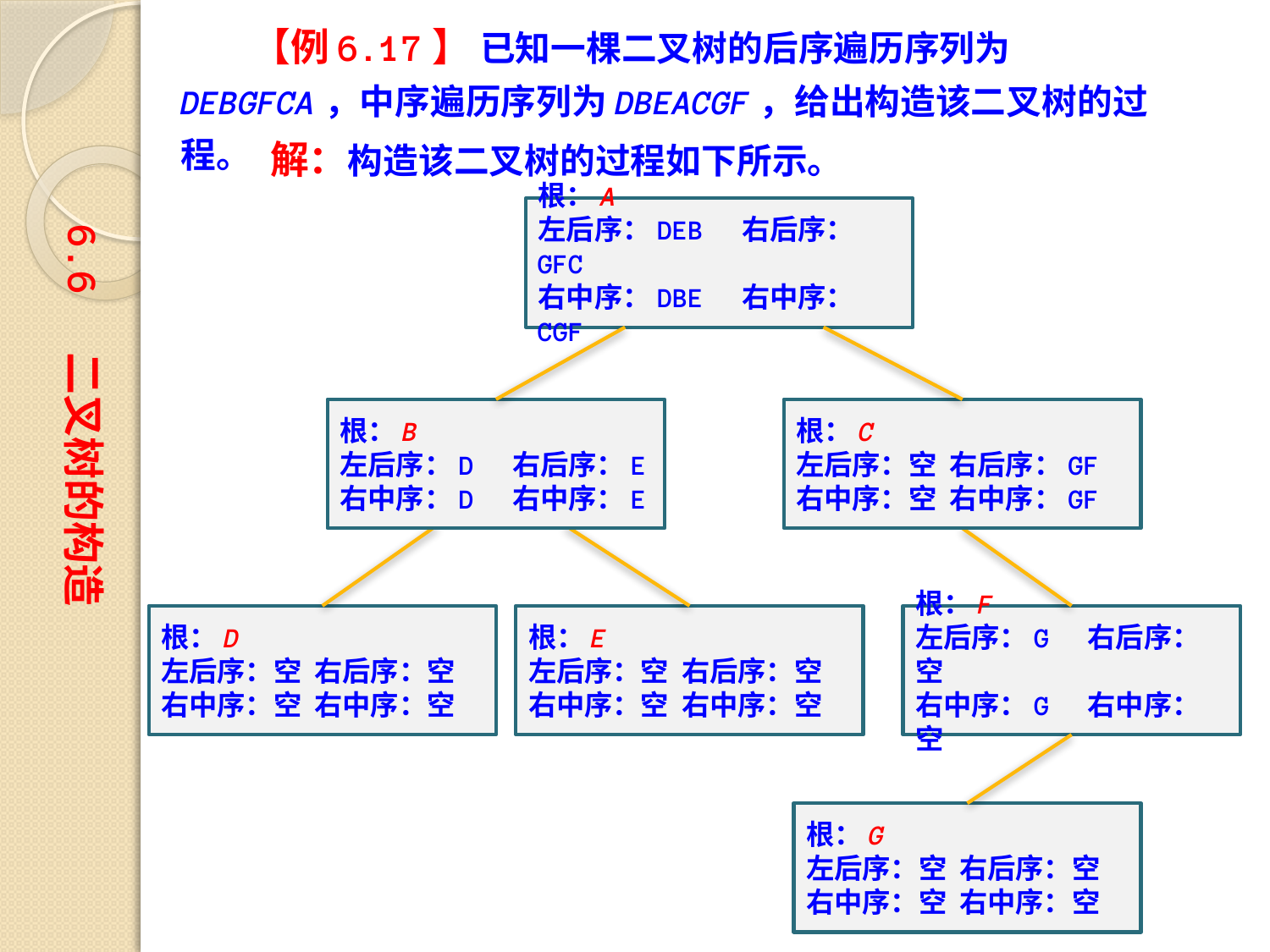

【例6.17】 已知一棵二叉树的后序遍历序列为DEBGFCA，中序遍历序列为DBEACGF，给出构造该二叉树的过程。
解：构造该二叉树的过程如下所示。
根：A
左后序：DEB  右后序：GFC
右中序：DBE  右中序：CGF
6.6  二叉树的构造
根：B
左后序：D  右后序：E
右中序：D  右中序：E
根：C
左后序：空  右后序：GF
右中序：空  右中序：GF
根：D
左后序：空  右后序：空
右中序：空  右中序：空
根：E
左后序：空  右后序：空
右中序：空  右中序：空
根：F
左后序：G  右后序：空
右中序：G  右中序：空
根：G
左后序：空  右后序：空
右中序：空  右中序：空